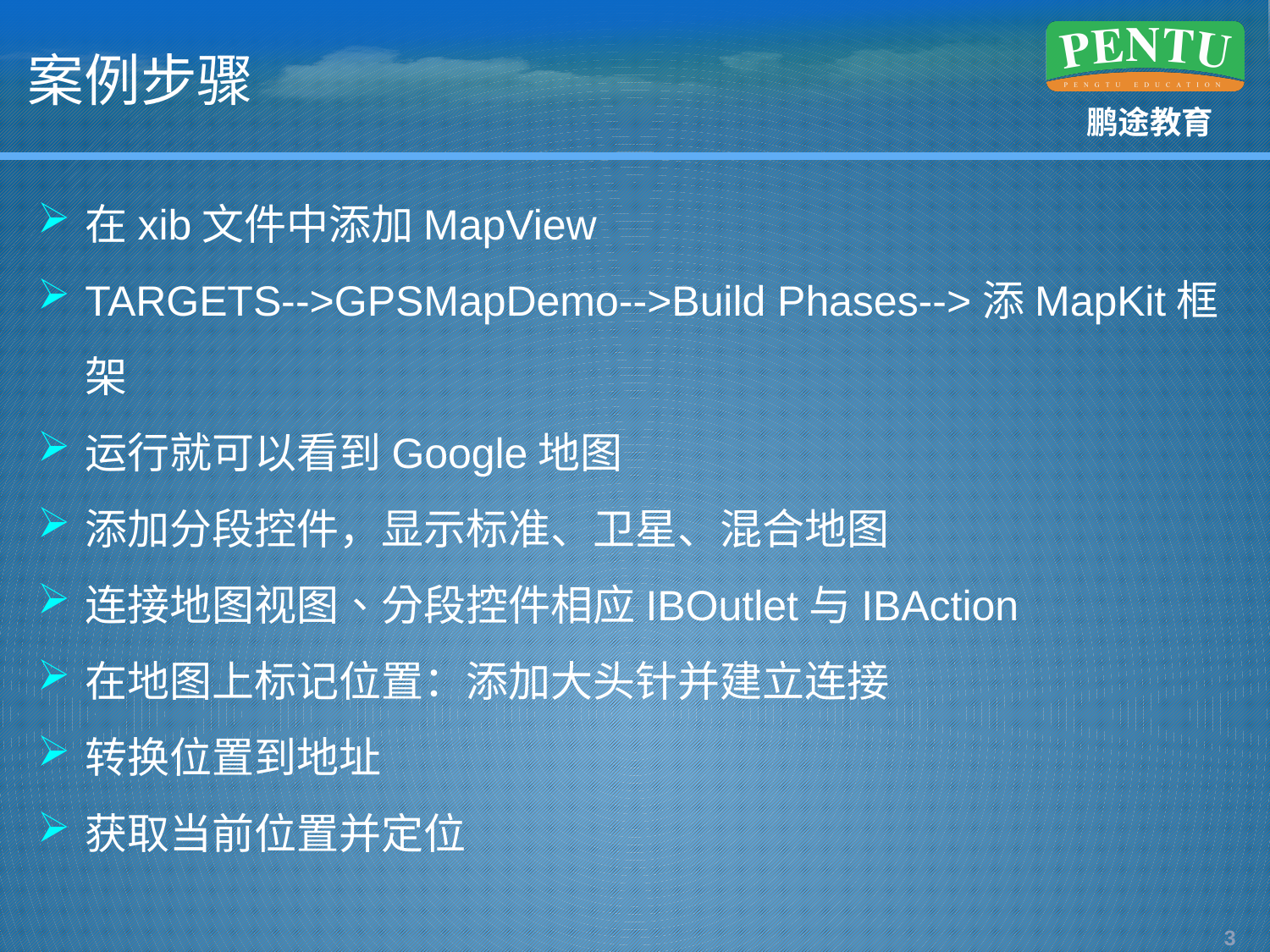

# 案例步骤
在xib文件中添加MapView
TARGETS-->GPSMapDemo-->Build Phases-->添MapKit框架
运行就可以看到Google地图
添加分段控件，显示标准、卫星、混合地图
连接地图视图、分段控件相应IBOutlet与IBAction
在地图上标记位置：添加大头针并建立连接
转换位置到地址
获取当前位置并定位
3